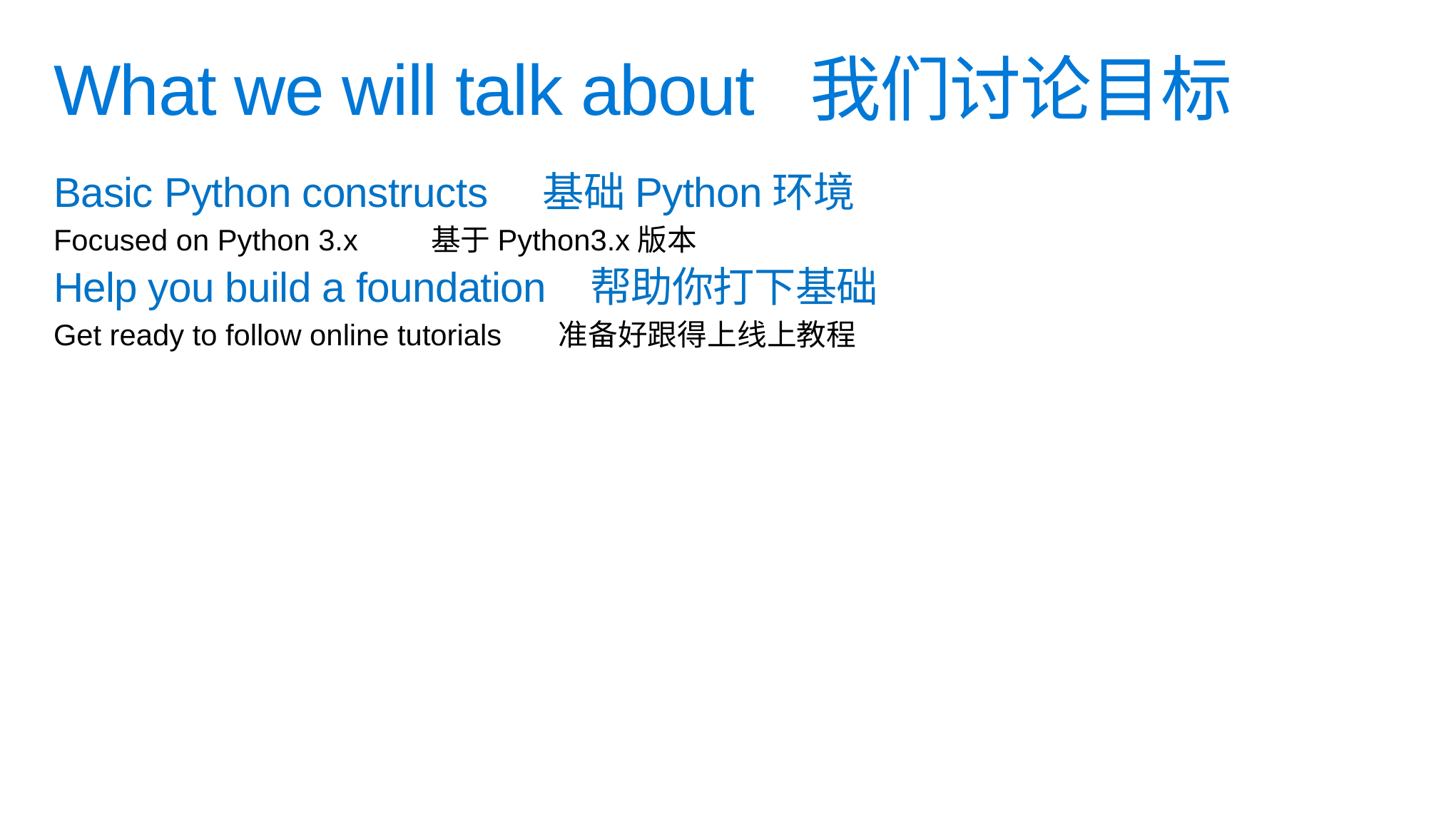

# What we will talk about  我们讨论目标
Basic Python constructs    基础Python环境
Focused on Python 3.x        基于Python3.x版本
Help you build a foundation   帮助你打下基础
Get ready to follow online tutorials      准备好跟得上线上教程